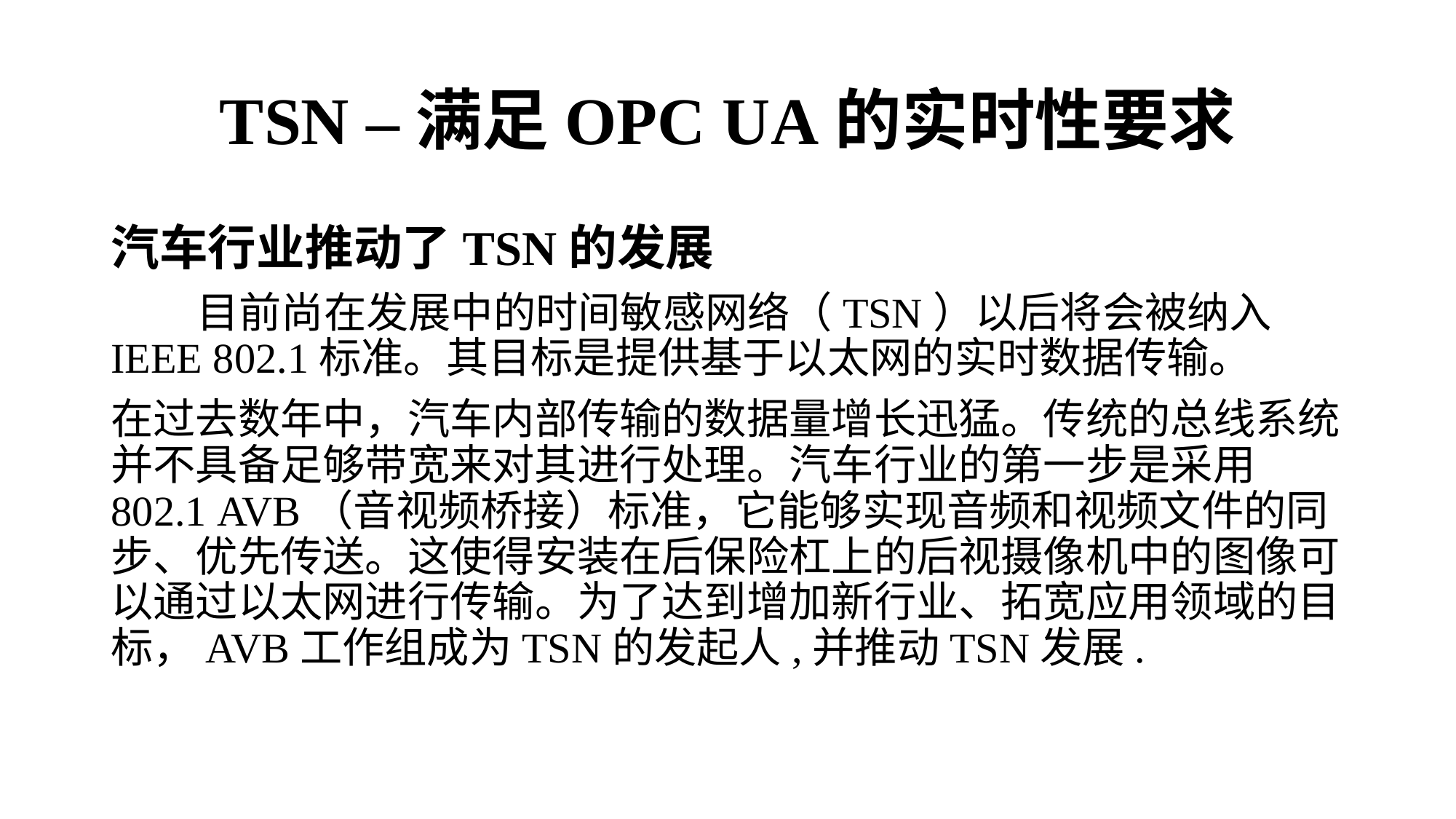

# TSN –满足OPC UA的实时性要求
汽车行业推动了TSN的发展
        目前尚在发展中的时间敏感网络（TSN）以后将会被纳入IEEE 802.1标准。其目标是提供基于以太网的实时数据传输。
在过去数年中，汽车内部传输的数据量增长迅猛。传统的总线系统并不具备足够带宽来对其进行处理。汽车行业的第一步是采用802.1 AVB（音视频桥接）标准，它能够实现音频和视频文件的同步、优先传送。这使得安装在后保险杠上的后视摄像机中的图像可以通过以太网进行传输。为了达到增加新行业、拓宽应用领域的目标，AVB工作组成为TSN的发起人,并推动TSN发展.